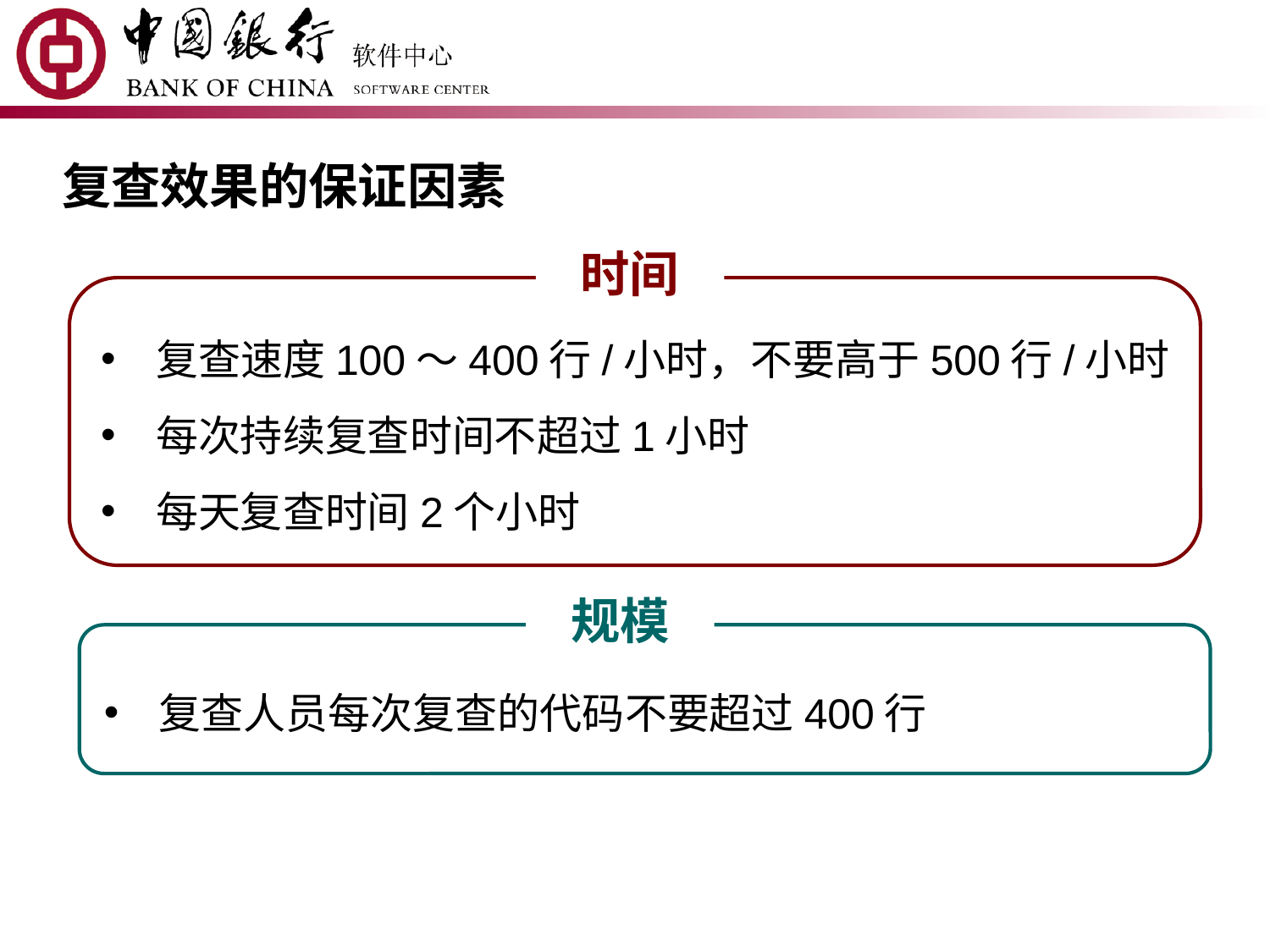

复查效果的保证因素
时间
复查速度100～400行/小时，不要高于500行/小时
每次持续复查时间不超过1小时
每天复查时间2个小时
规模
复查人员每次复查的代码不要超过400行